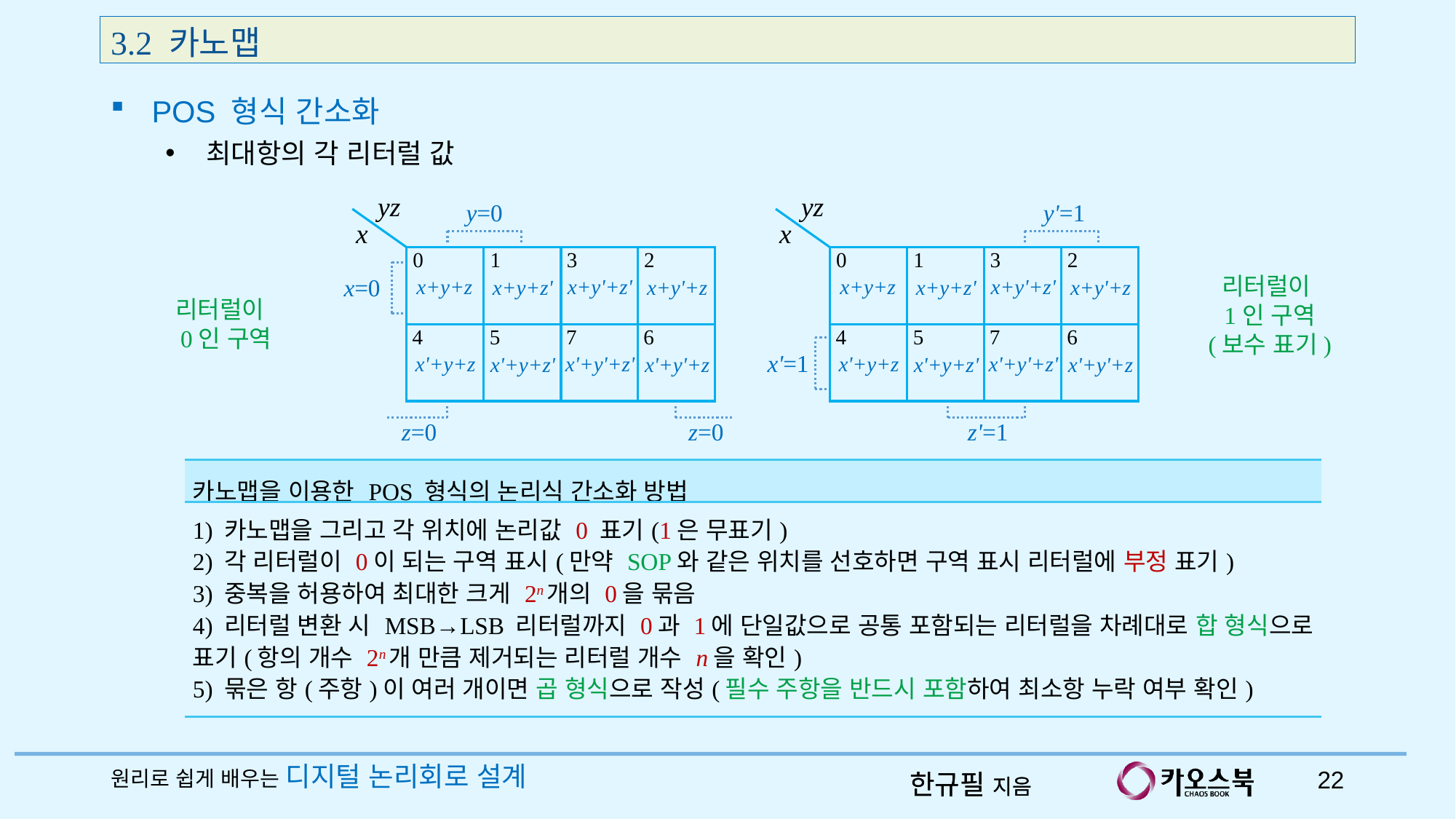

3.2 카노맵
POS 형식 간소화
최대항의 각 리터럴 값
yz
yz
y=0
y'=1
x
x
3
0
2
1
3
0
2
1

x=0
x+y+z
x+y'+z'
x+y+z
x+y'+z'
x+y+z'
x+y'+z
x+y+z'
x+y'+z
7
4
6
5
7
4
6
5

x'=1
x'+y+z
x'+y'+z'
x'+y+z
x'+y'+z'
x'+y+z'
x'+y'+z
x'+y+z'
x'+y'+z
z=0
z=0
z'=1
리터럴이
1인 구역
(보수 표기)
리터럴이
 0인 구역
| 카노맵을 이용한 POS 형식의 논리식 간소화 방법 |
| --- |
| 1) 카노맵을 그리고 각 위치에 논리값 0 표기(1은 무표기) 2) 각 리터럴이 0이 되는 구역 표시(만약 SOP와 같은 위치를 선호하면 구역 표시 리터럴에 부정 표기) 3) 중복을 허용하여 최대한 크게 2n개의 0을 묶음 4) 리터럴 변환 시 MSB→LSB 리터럴까지 0과 1에 단일값으로 공통 포함되는 리터럴을 차례대로 합 형식으로 표기(항의 개수 2n개 만큼 제거되는 리터럴 개수 n을 확인) 5) 묶은 항(주항)이 여러 개이면 곱 형식으로 작성(필수 주항을 반드시 포함하여 최소항 누락 여부 확인) |
원리로 쉽게 배우는 디지털 논리회로 설계
22